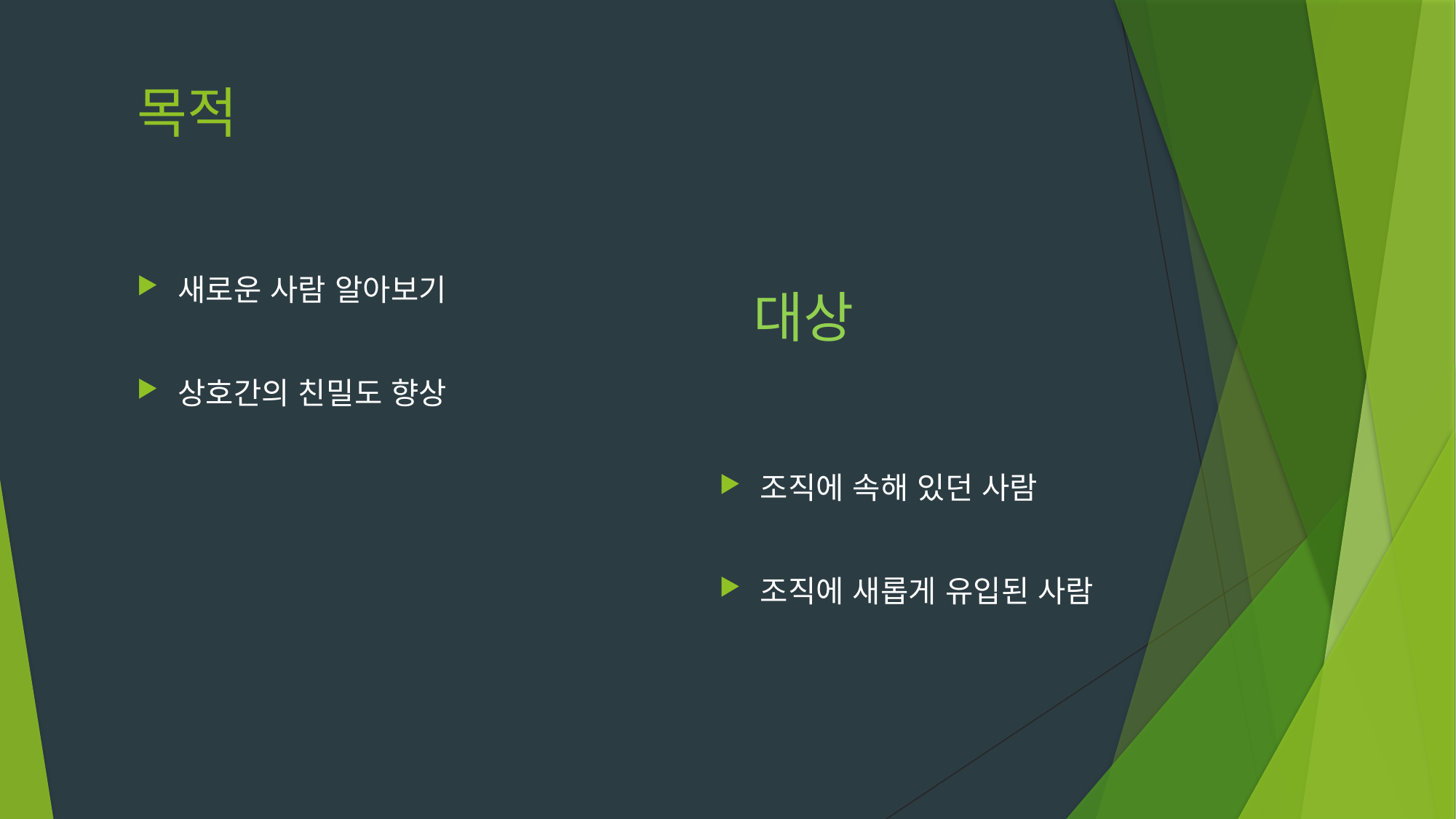

# 목적

새로운 사람 알아보기

상호간의 친밀도 향상

대상

조직에 속해 있던 사람

조직에 새롭게 유입된 사람